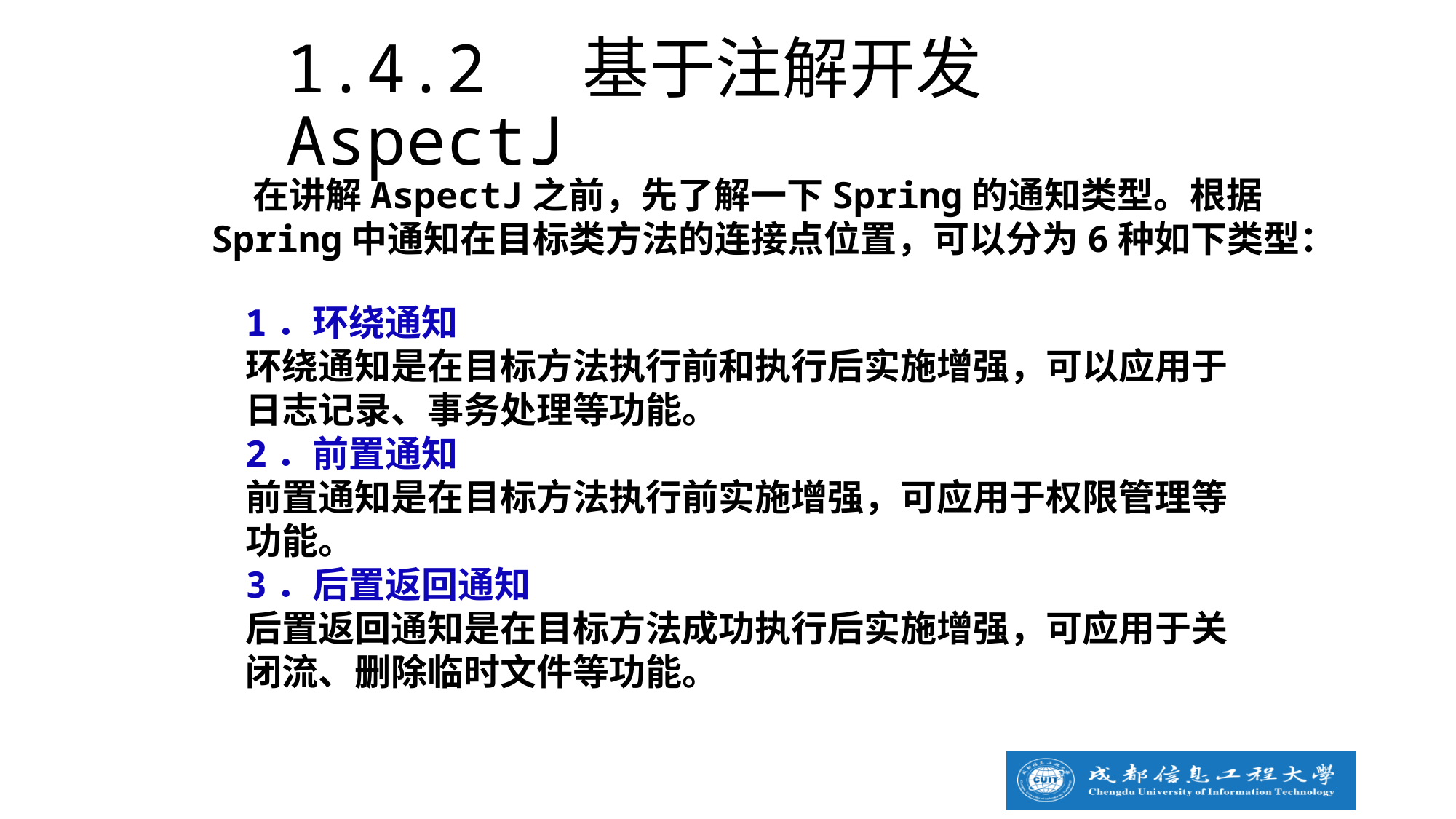

1.4.2  基于注解开发AspectJ
    在讲解AspectJ之前，先了解一下Spring的通知类型。根据Spring中通知在目标类方法的连接点位置，可以分为6种如下类型：
1．环绕通知
环绕通知是在目标方法执行前和执行后实施增强，可以应用于日志记录、事务处理等功能。
2．前置通知
前置通知是在目标方法执行前实施增强，可应用于权限管理等功能。
3．后置返回通知
后置返回通知是在目标方法成功执行后实施增强，可应用于关闭流、删除临时文件等功能。